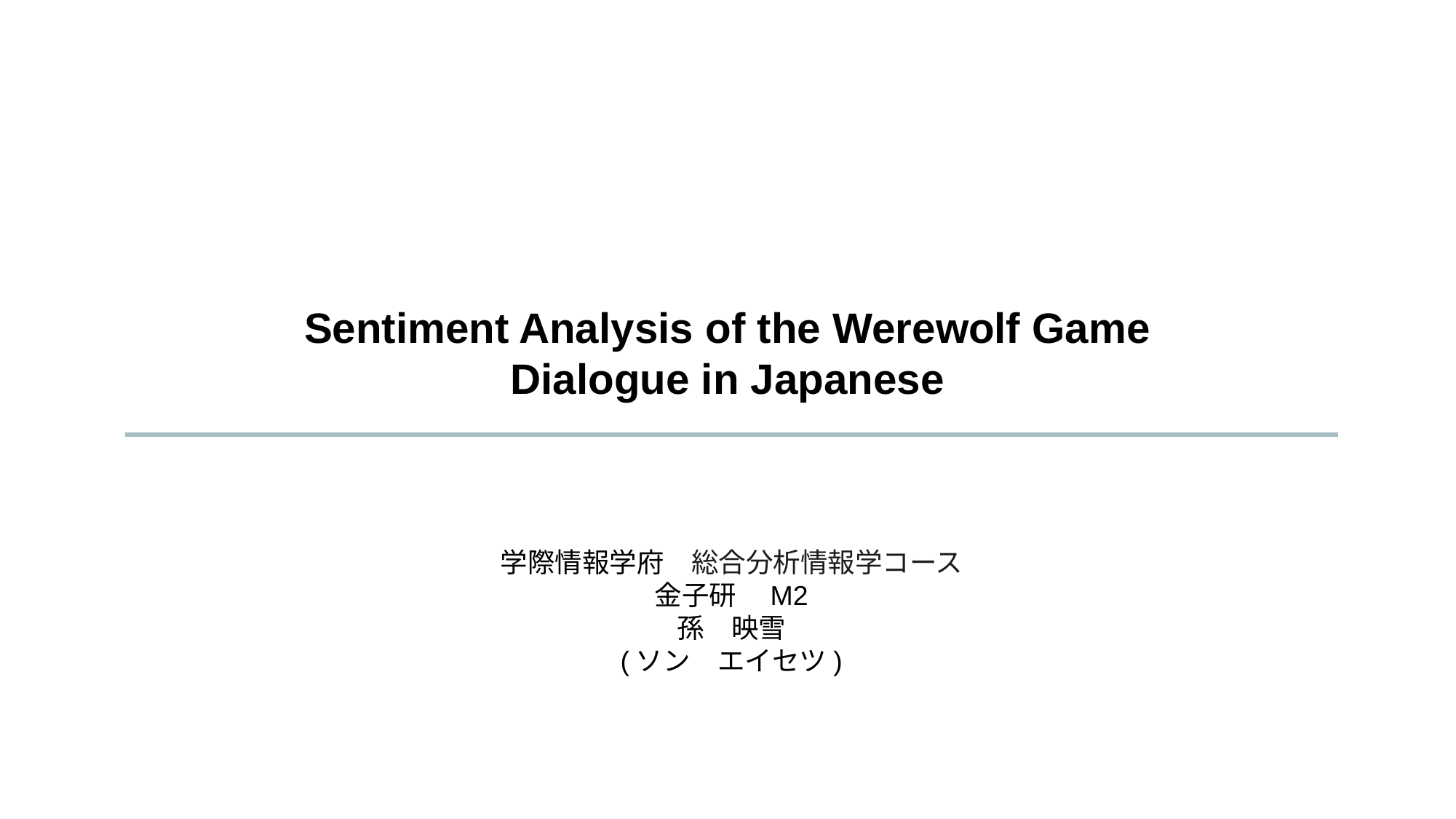

Sentiment Analysis of the Werewolf Game Dialogue in Japanese
学際情報学府　総合分析情報学コース
金子研　M2
孫　映雪
(ソン　エイセツ)